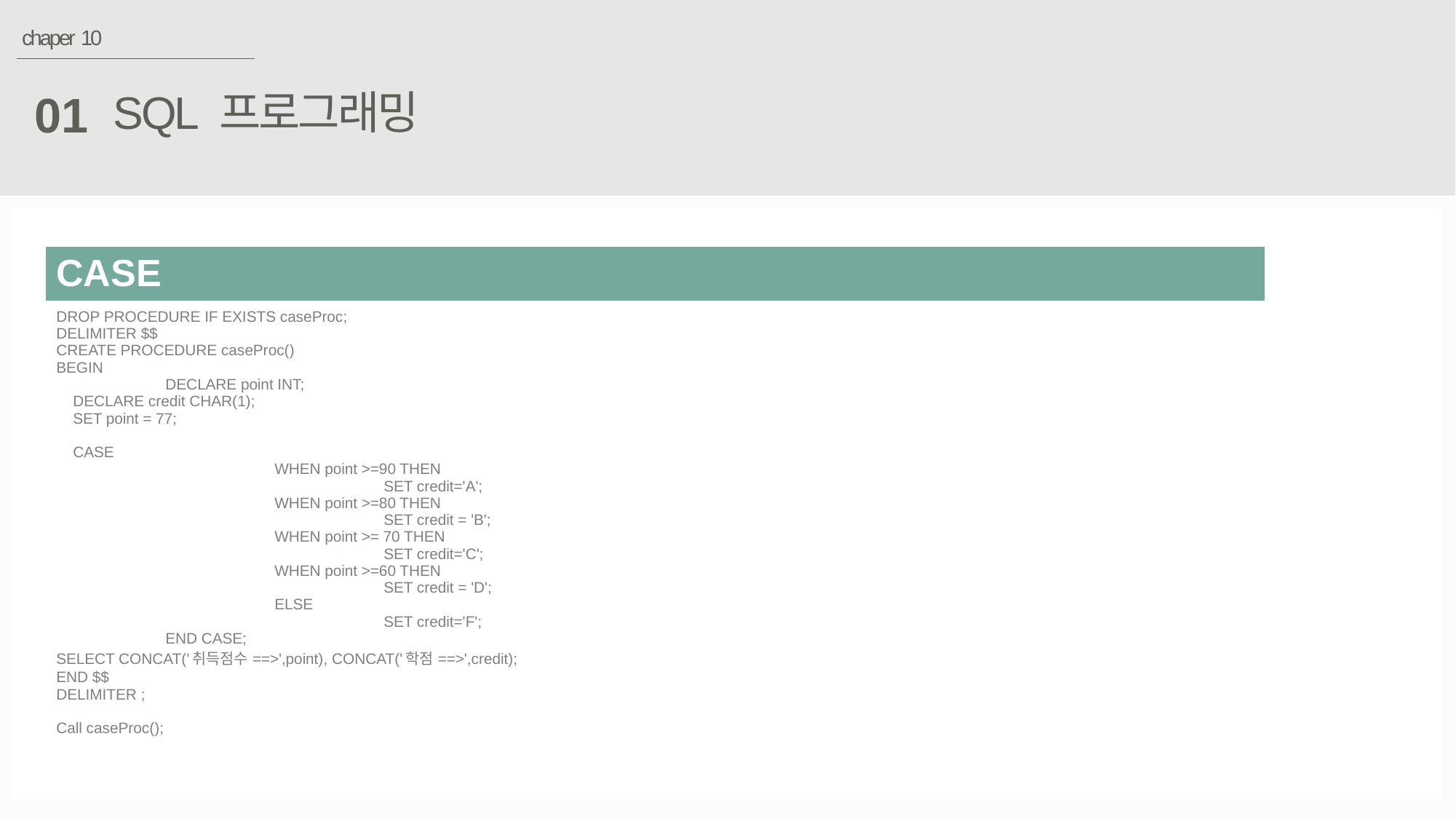

chaper  10
SQL 프로그래밍
01

| CASE |
| --- |
| DROP PROCEDURE IF EXISTS caseProc; DELIMITER $$ CREATE PROCEDURE caseProc() BEGIN DECLARE point INT; DECLARE credit CHAR(1); SET point = 77; CASE WHEN point >=90 THEN SET credit='A'; WHEN point >=80 THEN SET credit = 'B'; WHEN point >= 70 THEN SET credit='C'; WHEN point >=60 THEN SET credit = 'D'; ELSE SET credit='F'; END CASE; SELECT CONCAT('취득점수==>',point), CONCAT('학점==>',credit); END $$ DELIMITER ; Call caseProc(); |